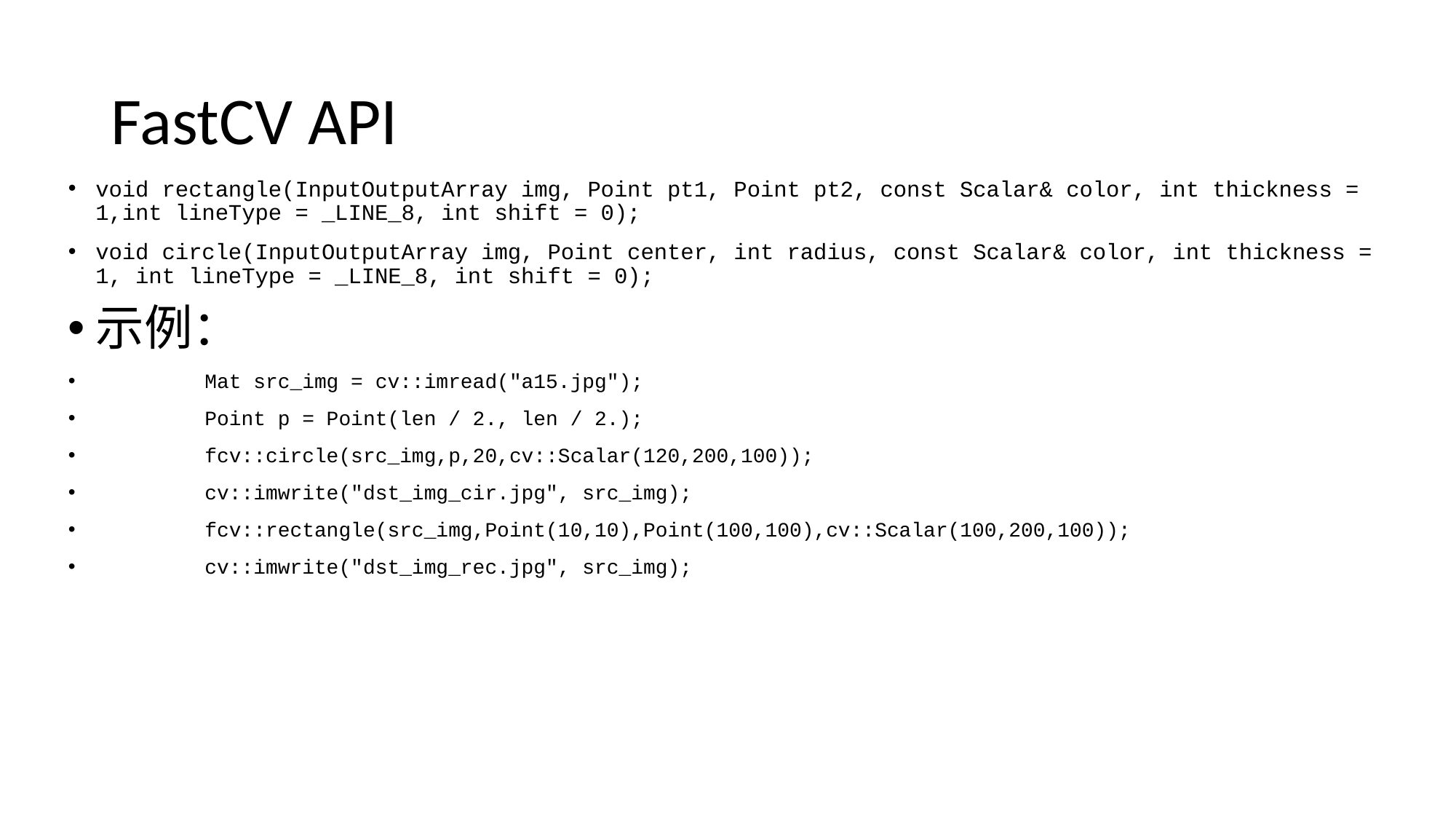

# FastCV API
void rectangle(InputOutputArray img, Point pt1, Point pt2, const Scalar& color, int thickness = 1,int lineType = _LINE_8, int shift = 0);
void circle(InputOutputArray img, Point center, int radius, const Scalar& color, int thickness = 1, int lineType = _LINE_8, int shift = 0);
示例：
 	Mat src_img = cv::imread("a15.jpg");
	Point p = Point(len / 2., len / 2.);
	fcv::circle(src_img,p,20,cv::Scalar(120,200,100));
	cv::imwrite("dst_img_cir.jpg", src_img);
	fcv::rectangle(src_img,Point(10,10),Point(100,100),cv::Scalar(100,200,100));
	cv::imwrite("dst_img_rec.jpg", src_img);